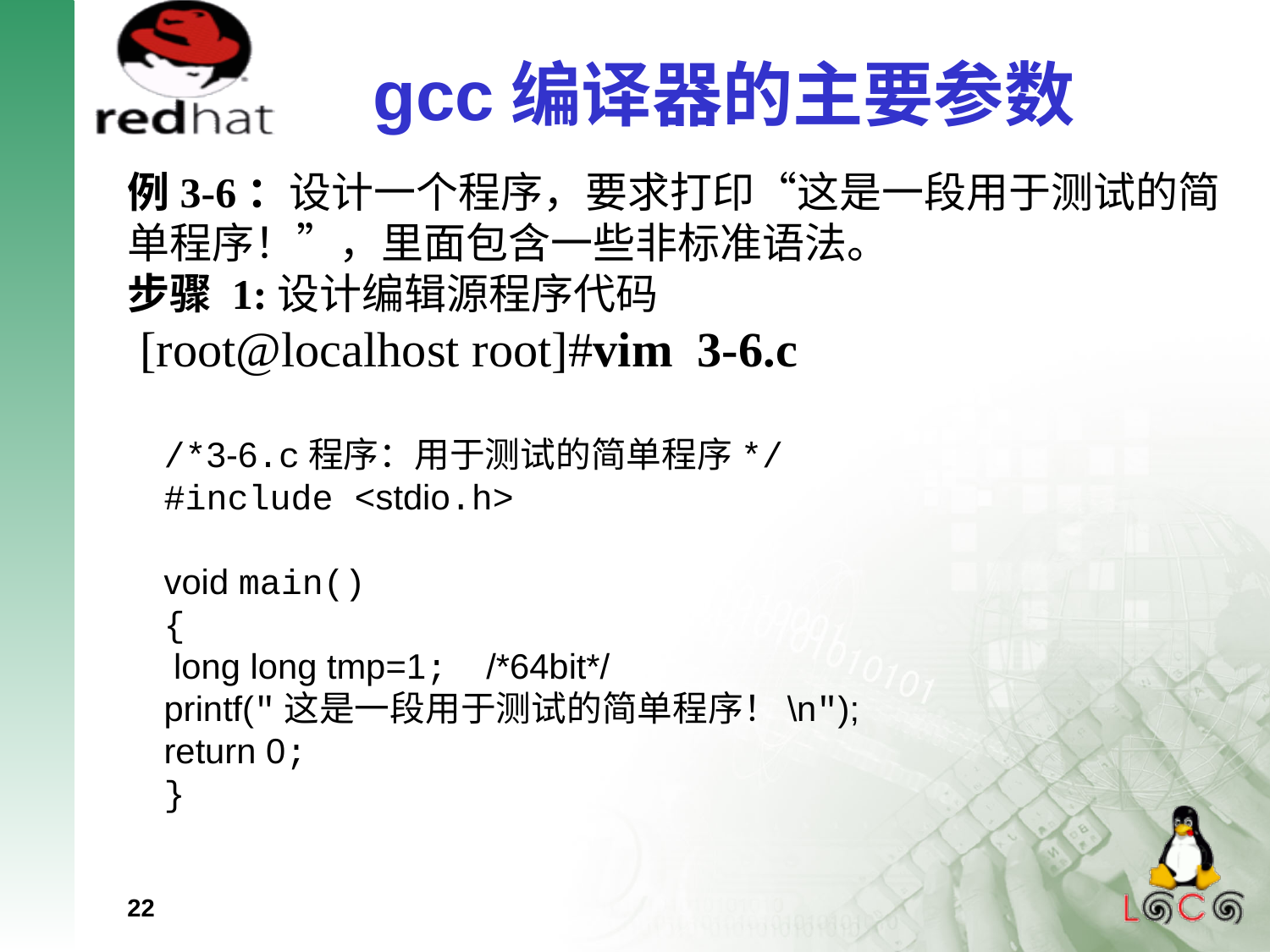

gcc编译器的主要参数
例3-6：设计一个程序，要求打印“这是一段用于测试的简单程序！”，里面包含一些非标准语法。
步骤 1:设计编辑源程序代码
 [root@localhost root]#vim  3-6.c
/*3-6.c程序：用于测试的简单程序*/
#include <stdio.h>
void main()
{
 long long tmp=1;    /*64bit*/
printf("这是一段用于测试的简单程序！\n");
return 0;
}
22